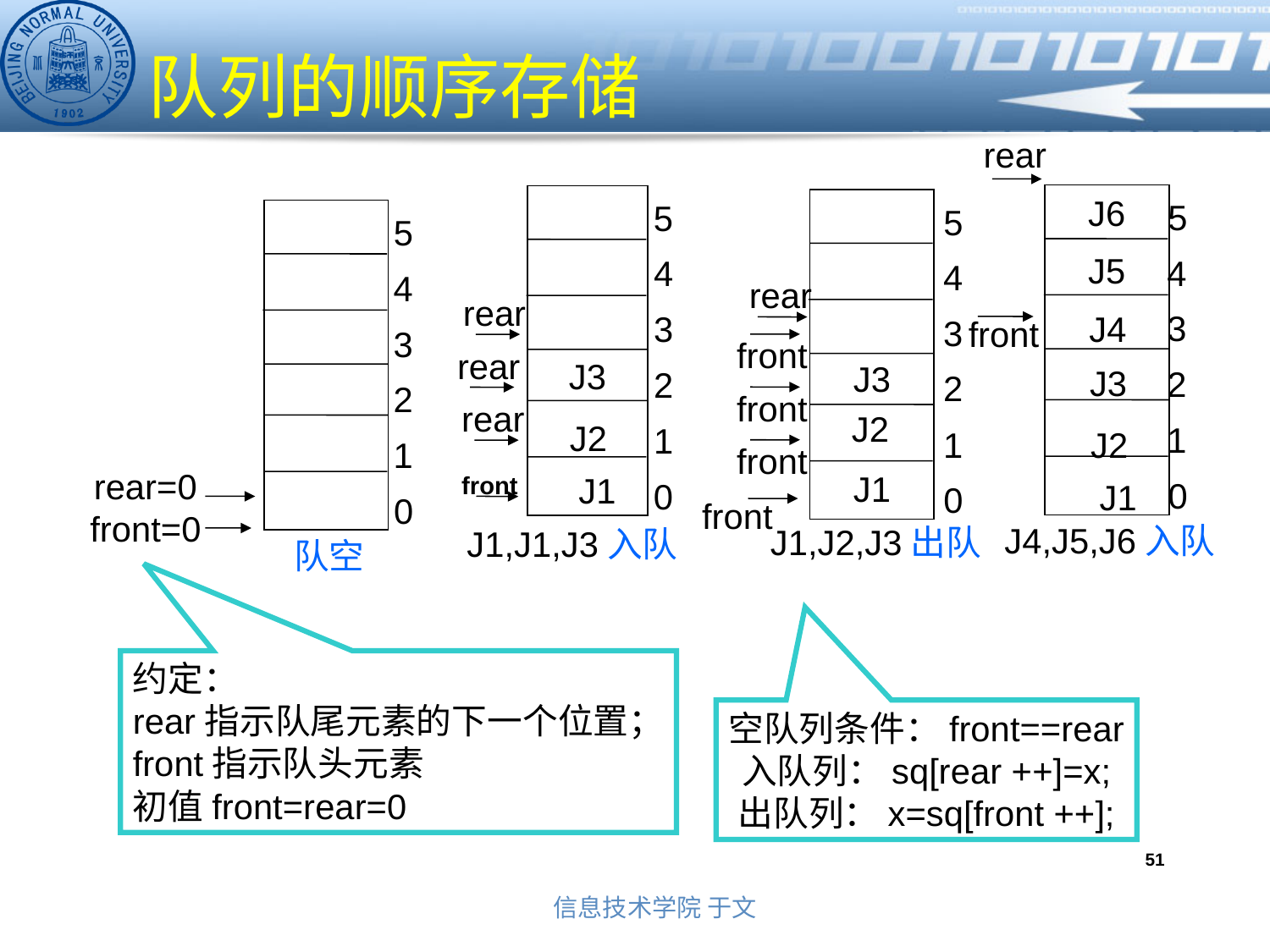

# 队列的顺序存储
rear

J6

5
4
3
2
1
0
J5
J4
front

J4,J5,J6入队

5
4
3
2
1
0
front

J1,J1,J3入队

5
4
3
2
1
0
rear

J1,J2,J3出队
J3
J2
J1

5
4
3
2
1
0
rear=0 front=0

队空

rear

front

rear

J3
J3
front

rear

J2
J2
front

J1
J1
front

约定：
rear指示队尾元素的下一个位置；
front指示队头元素
初值front=rear=0
空队列条件：front==rear
入队列：sq[rear ++]=x;
出队列：x=sq[front ++];
51